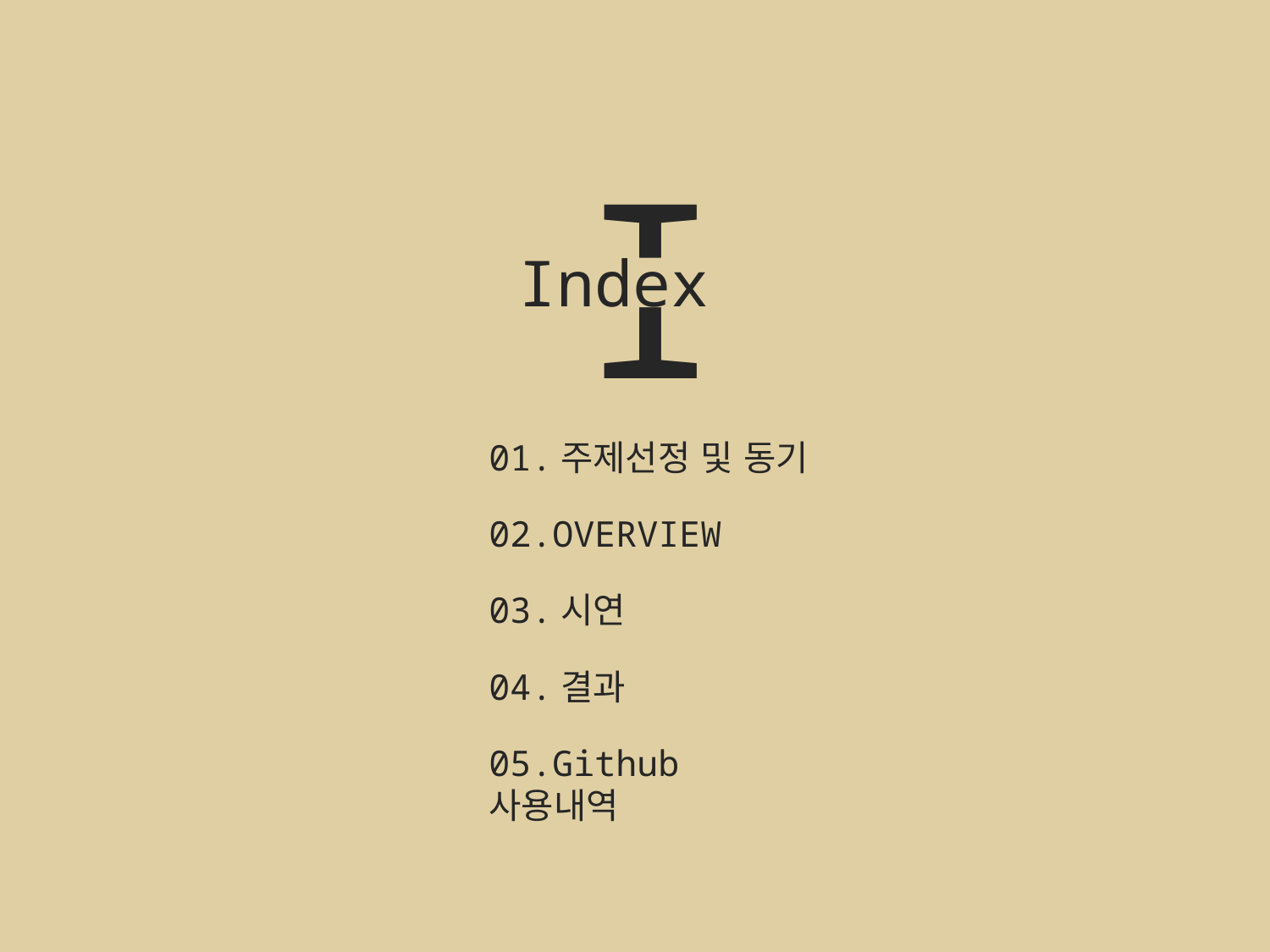

I
Index

01.주제선정 및 동기
02.OVERVIEW
03.시연
04.결과
05.Github 사용내역